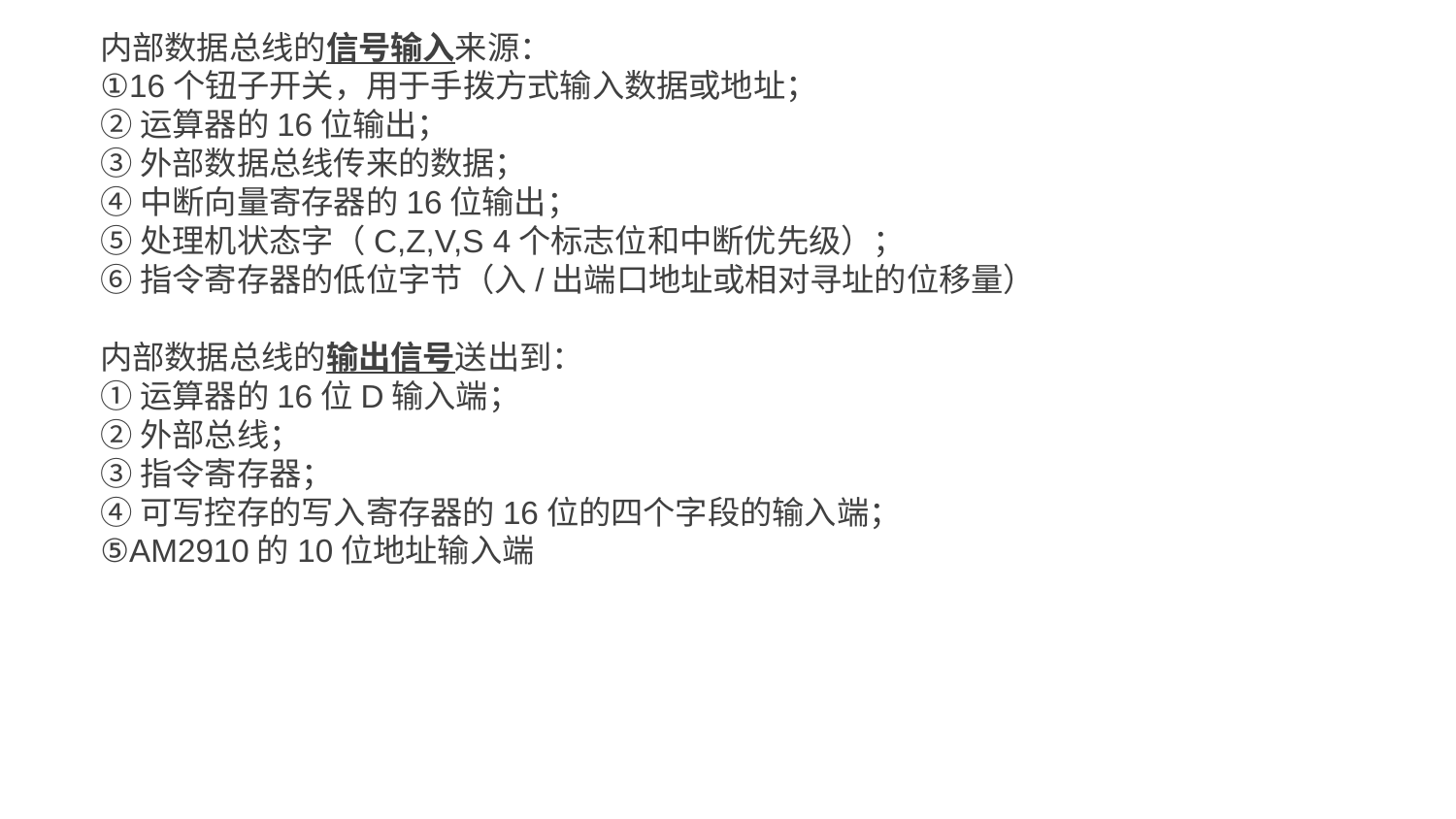

内部数据总线的信号输入来源：
①16个钮子开关，用于手拨方式输入数据或地址；
②运算器的16位输出；
③外部数据总线传来的数据；
④中断向量寄存器的16位输出；
⑤处理机状态字（C,Z,V,S 4个标志位和中断优先级）；
⑥指令寄存器的低位字节（入/出端口地址或相对寻址的位移量）

内部数据总线的输出信号送出到：
①运算器的16位D输入端；
②外部总线；
③指令寄存器；
④可写控存的写入寄存器的16位的四个字段的输入端；
⑤AM2910的10位地址输入端